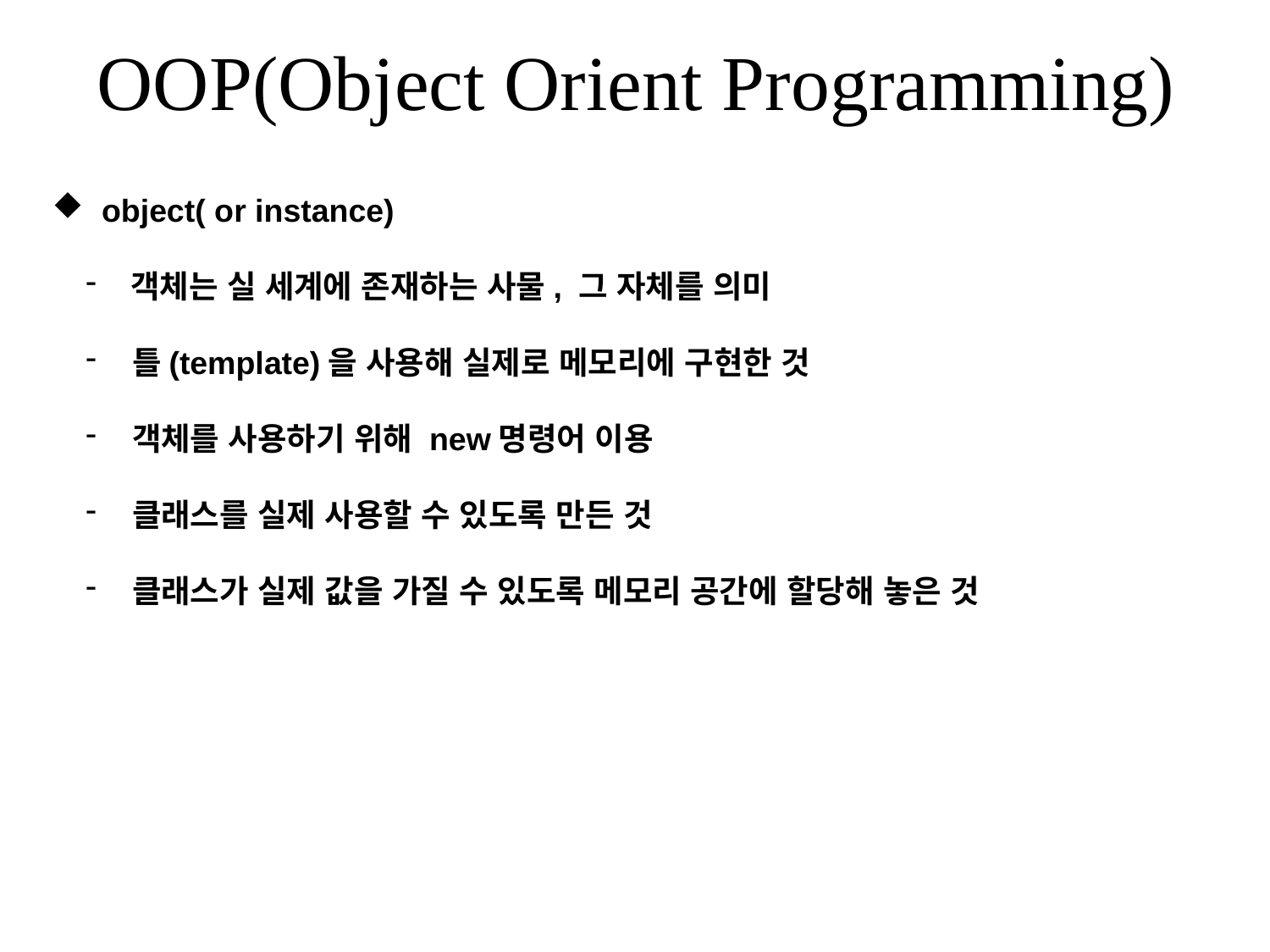

# OOP(Object Orient Programming)
  object( or instance)
 객체는 실 세계에 존재하는 사물, 그 자체를 의미
 틀(template)을 사용해 실제로 메모리에 구현한 것
 객체를 사용하기 위해 new명령어 이용
 클래스를 실제 사용할 수 있도록 만든 것
 클래스가 실제 값을 가질 수 있도록 메모리 공간에 할당해 놓은 것